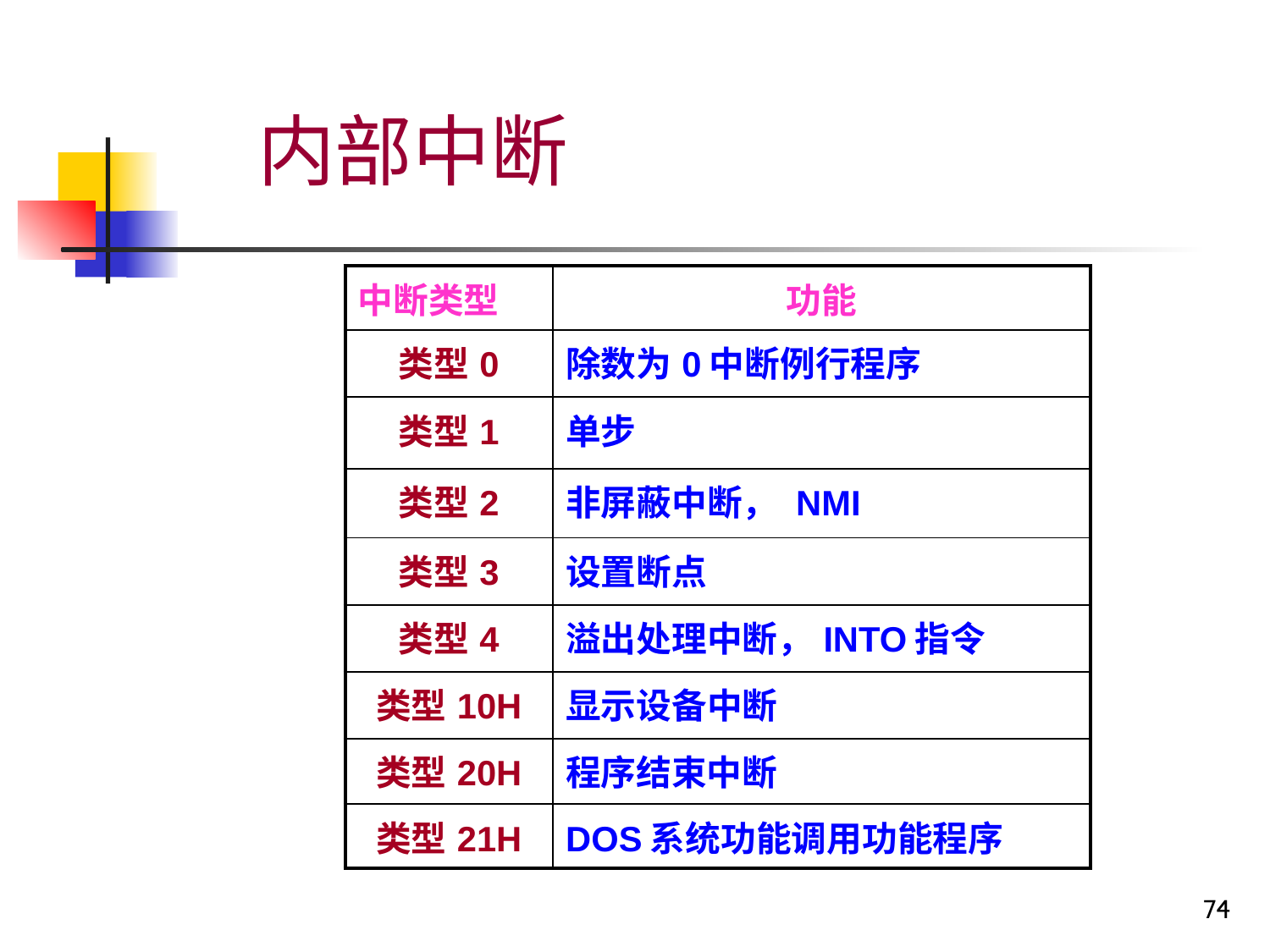

内部中断
| 中断类型 | 功能 |
| --- | --- |
| 类型0 | 除数为0中断例行程序 |
| 类型1 | 单步 |
| 类型2 | 非屏蔽中断， NMI |
| 类型3 | 设置断点 |
| 类型4 | 溢出处理中断，INTO指令 |
| 类型10H | 显示设备中断 |
| 类型20H | 程序结束中断 |
| 类型21H | DOS系统功能调用功能程序 |
74